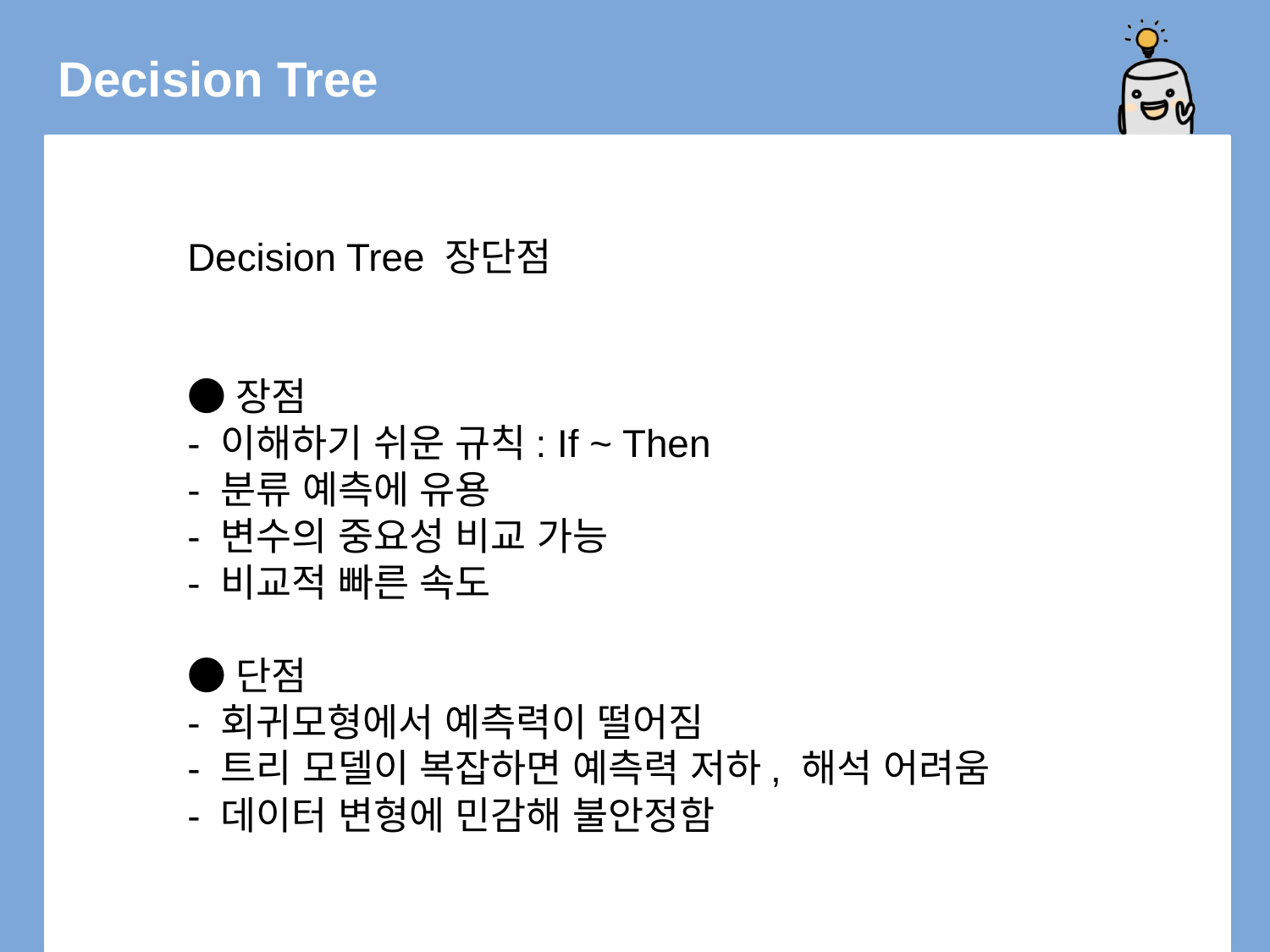

Decision Tree
Decision Tree 장단점

●장점
- 이해하기 쉬운 규칙: If ~ Then
- 분류 예측에 유용
- 변수의 중요성 비교 가능
- 비교적 빠른 속도

●단점
- 회귀모형에서 예측력이 떨어짐
- 트리 모델이 복잡하면 예측력 저하, 해석 어려움
- 데이터 변형에 민감해 불안정함